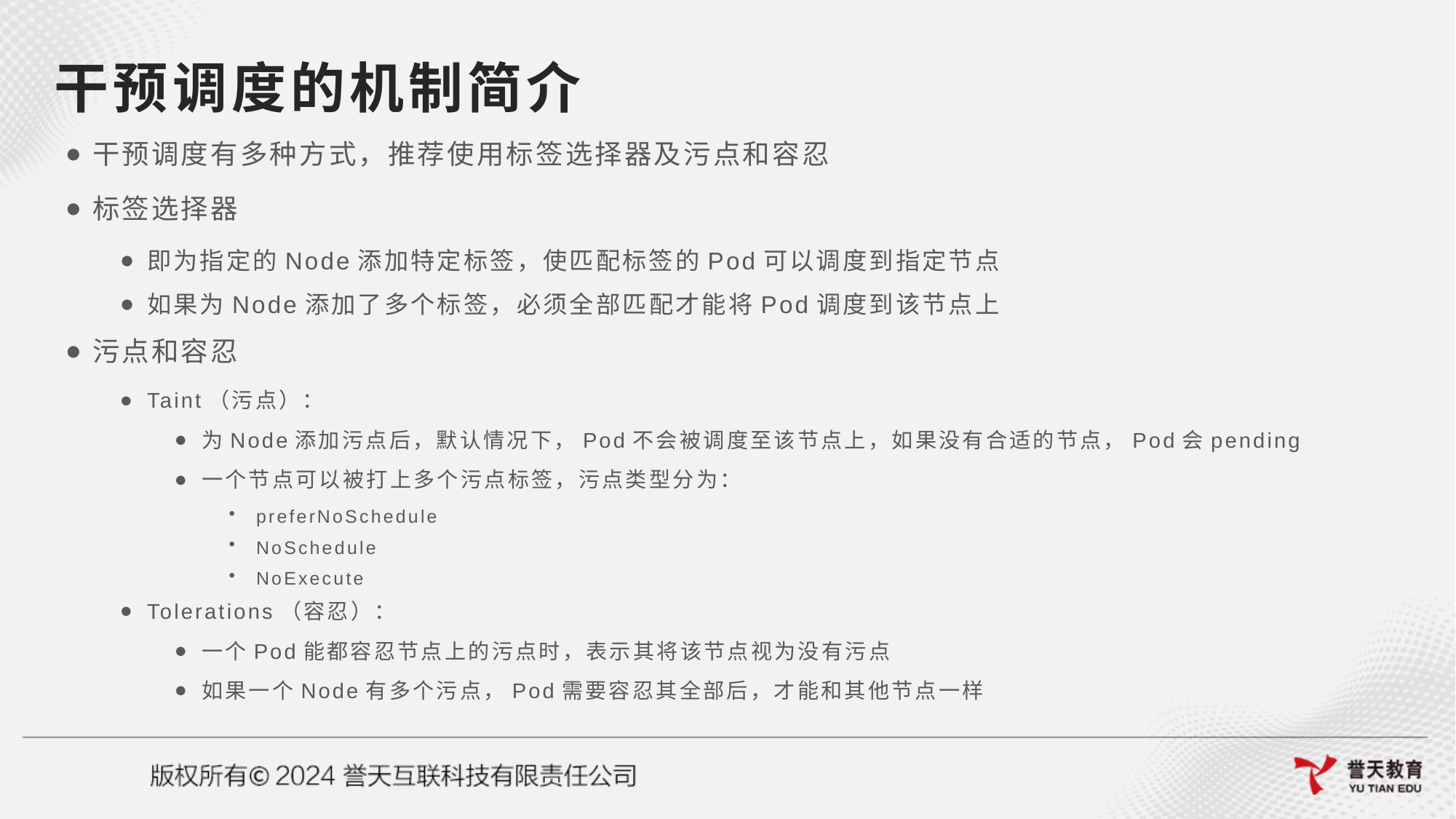

# 干预调度的机制简介
干预调度有多种方式，推荐使用标签选择器及污点和容忍
标签选择器
即为指定的Node添加特定标签，使匹配标签的Pod可以调度到指定节点
如果为Node添加了多个标签，必须全部匹配才能将Pod调度到该节点上
污点和容忍
Taint（污点）：
为Node添加污点后，默认情况下，Pod不会被调度至该节点上，如果没有合适的节点，Pod会pending
一个节点可以被打上多个污点标签，污点类型分为：
preferNoSchedule
NoSchedule
NoExecute
Tolerations（容忍）：
一个Pod能都容忍节点上的污点时，表示其将该节点视为没有污点
如果一个Node有多个污点，Pod需要容忍其全部后，才能和其他节点一样